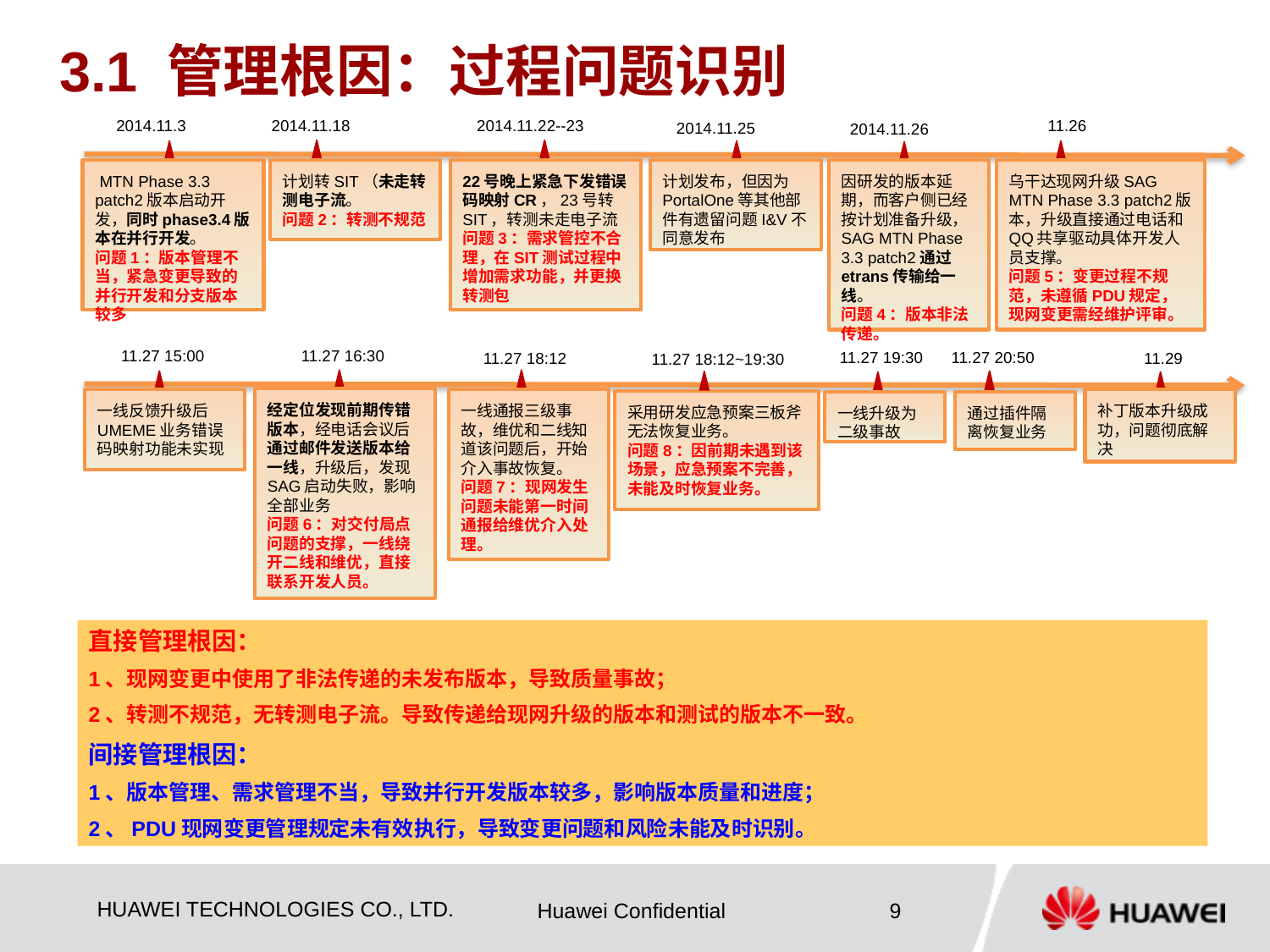

3.1 管理根因：过程问题识别
 2014.11.3
 2014.11.18
 2014.11.22--23
 11.26
 2014.11.25
 2014.11.26

 MTN Phase 3.3 patch2版本启动开发，同时phase3.4版本在并行开发。
问题1：版本管理不当，紧急变更导致的并行开发和分支版本较多
计划转SIT（未走转测电子流。
问题2：转测不规范
22号晚上紧急下发错误码映射CR，23号转SIT，转测未走电子流
问题3：需求管控不合理，在SIT测试过程中增加需求功能，并更换转测包
计划发布，但因为PortalOne等其他部件有遗留问题I&V不同意发布
因研发的版本延期，而客户侧已经按计划准备升级，SAG MTN Phase 3.3 patch2通过etrans传输给一线。
问题4：版本非法传递。
乌干达现网升级SAG  MTN Phase 3.3 patch2版本，升级直接通过电话和QQ共享驱动具体开发人员支撑。
问题5：变更过程不规范，未遵循PDU规定，现网变更需经维护评审。
 11.27 15:00
 11.27 16:30
 11.27 19:30
 11.27 20:50
 11.27 18:12
 11.29
 11.27 18:12~19:30

经定位发现前期传错版本，经电话会议后通过邮件发送版本给一线，升级后，发现SAG启动失败，影响全部业务
问题6：对交付局点问题的支撑，一线绕开二线和维优，直接联系开发人员。
一线反馈升级后UMEME业务错误码映射功能未实现
一线通报三级事故，维优和二线知道该问题后，开始介入事故恢复。
问题7：现网发生问题未能第一时间通报给维优介入处理。
补丁版本升级成功，问题彻底解决
采用研发应急预案三板斧无法恢复业务。
问题8：因前期未遇到该场景，应急预案不完善，未能及时恢复业务。
一线升级为二级事故
通过插件隔离恢复业务
直接管理根因：
1、现网变更中使用了非法传递的未发布版本，导致质量事故；
2、转测不规范，无转测电子流。导致传递给现网升级的版本和测试的版本不一致。
间接管理根因：
1、版本管理、需求管理不当，导致并行开发版本较多，影响版本质量和进度；
2、PDU现网变更管理规定未有效执行，导致变更问题和风险未能及时识别。